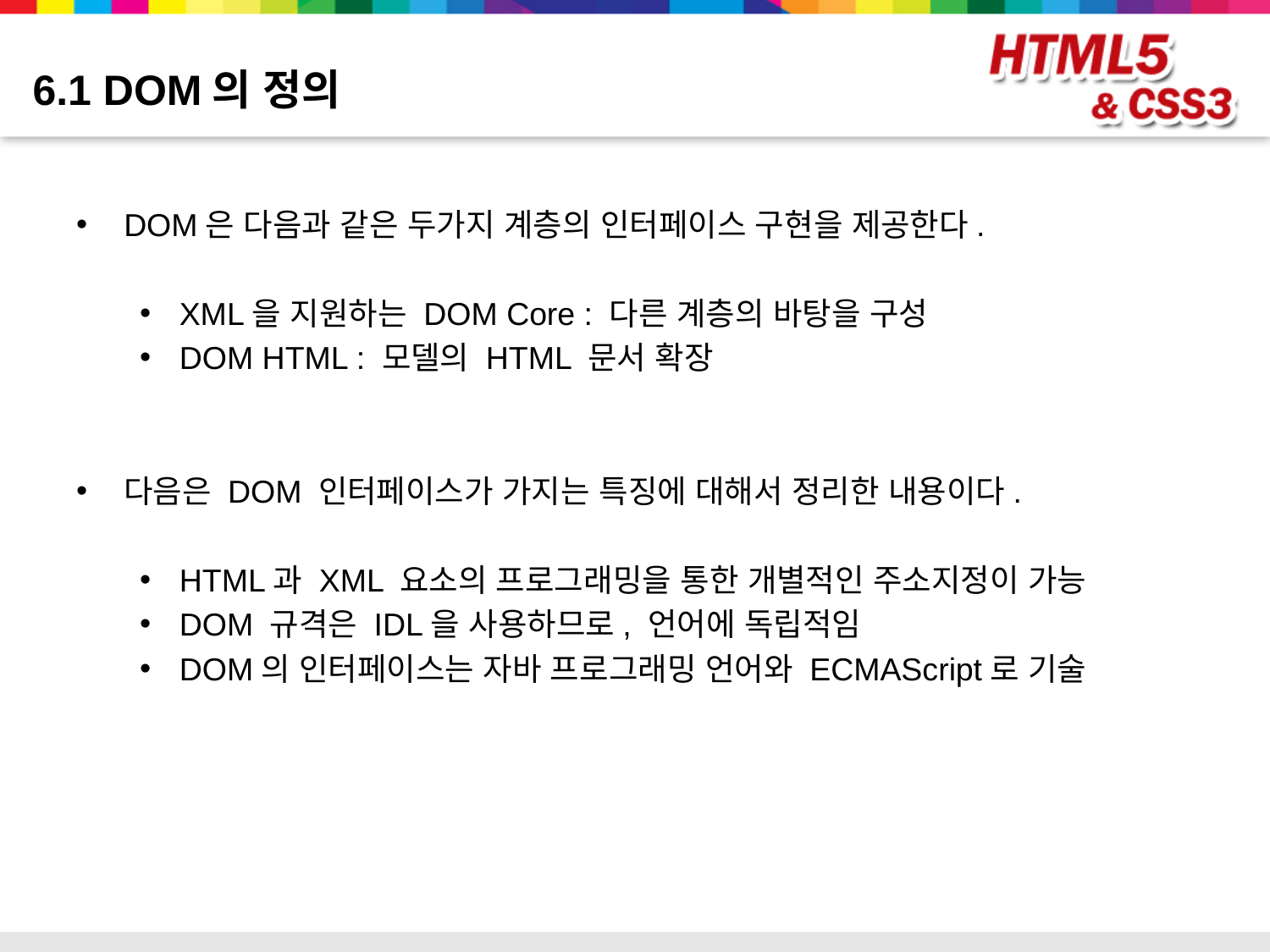

# 6.1 DOM의 정의
DOM은 다음과 같은 두가지 계층의 인터페이스 구현을 제공한다.

XML을 지원하는 DOM Core : 다른 계층의 바탕을 구성
DOM HTML : 모델의 HTML 문서 확장

다음은 DOM 인터페이스가 가지는 특징에 대해서 정리한 내용이다.

HTML과 XML 요소의 프로그래밍을 통한 개별적인 주소지정이 가능
DOM 규격은 IDL을 사용하므로, 언어에 독립적임
DOM의 인터페이스는 자바 프로그래밍 언어와 ECMAScript로 기술